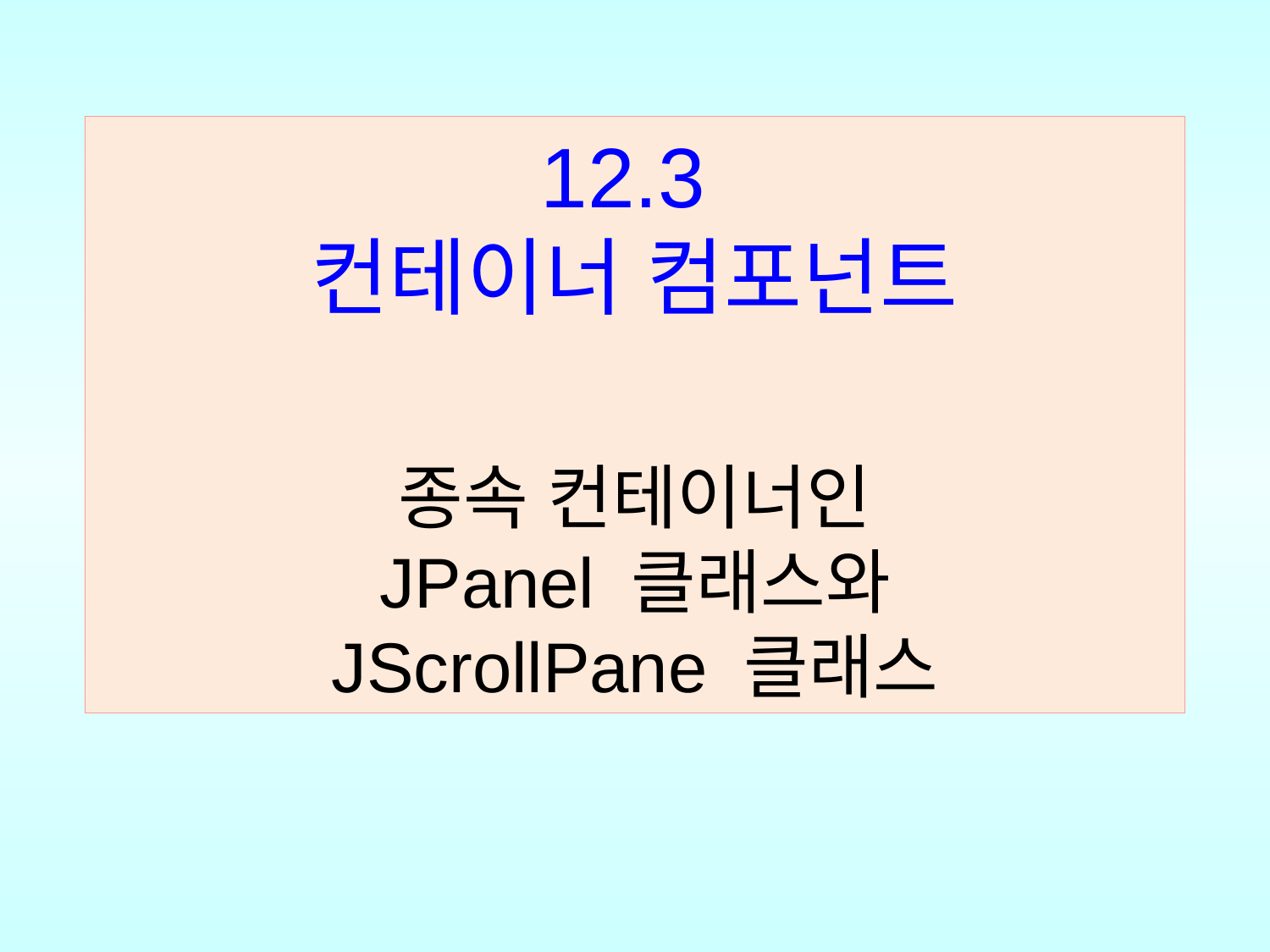

12.3
컨테이너 컴포넌트

종속 컨테이너인
JPanel 클래스와
JScrollPane 클래스